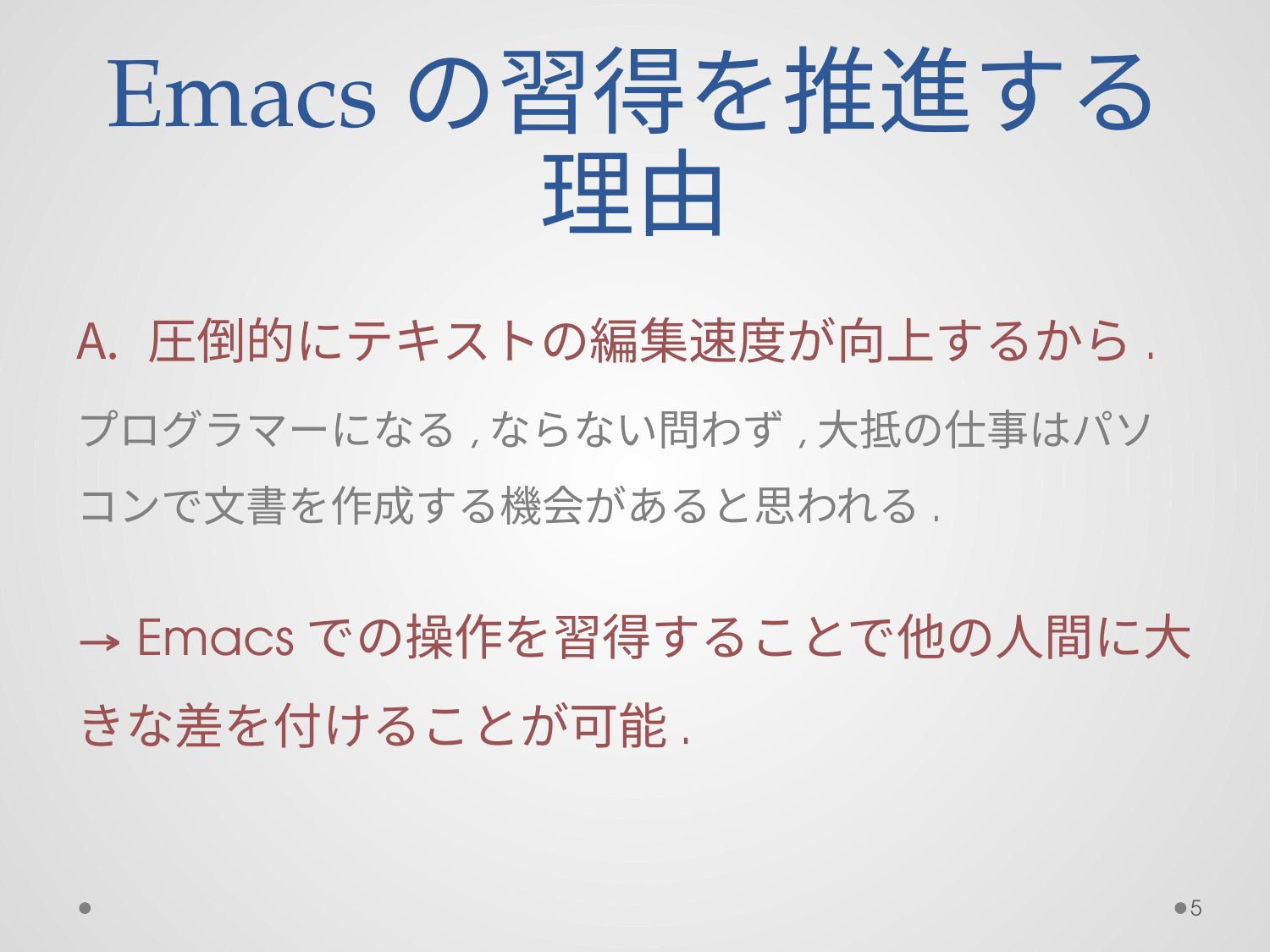

# Emacsの習得を推進する理由
圧倒的にテキストの編集速度が向上するから.
プログラマーになる,ならない問わず,大抵の仕事はパソコンで文書を作成する機会があると思われる.

→ Emacsでの操作を習得することで他の人間に大きな差を付けることが可能.
5